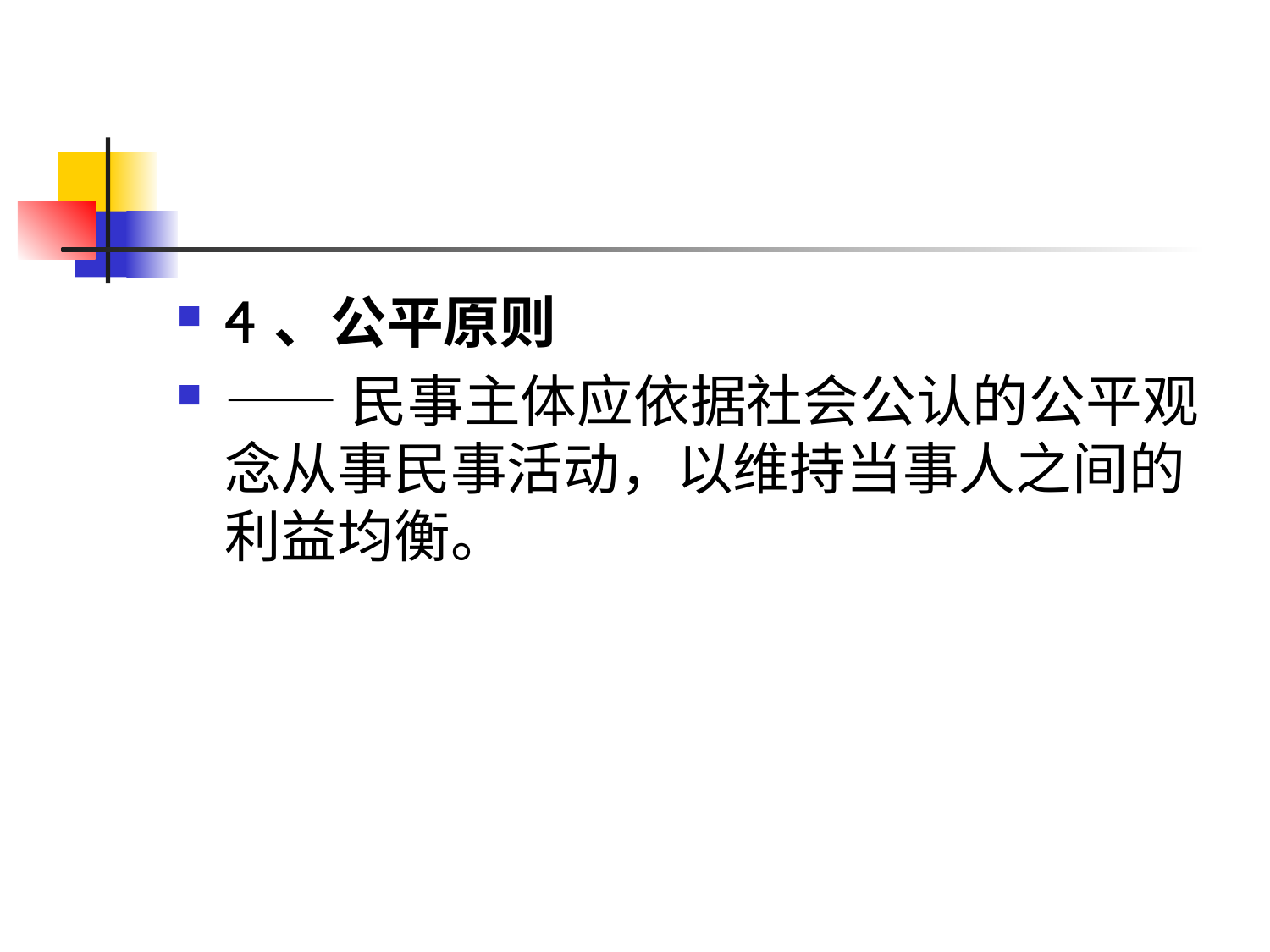

#
4、公平原则
——民事主体应依据社会公认的公平观念从事民事活动，以维持当事人之间的利益均衡。